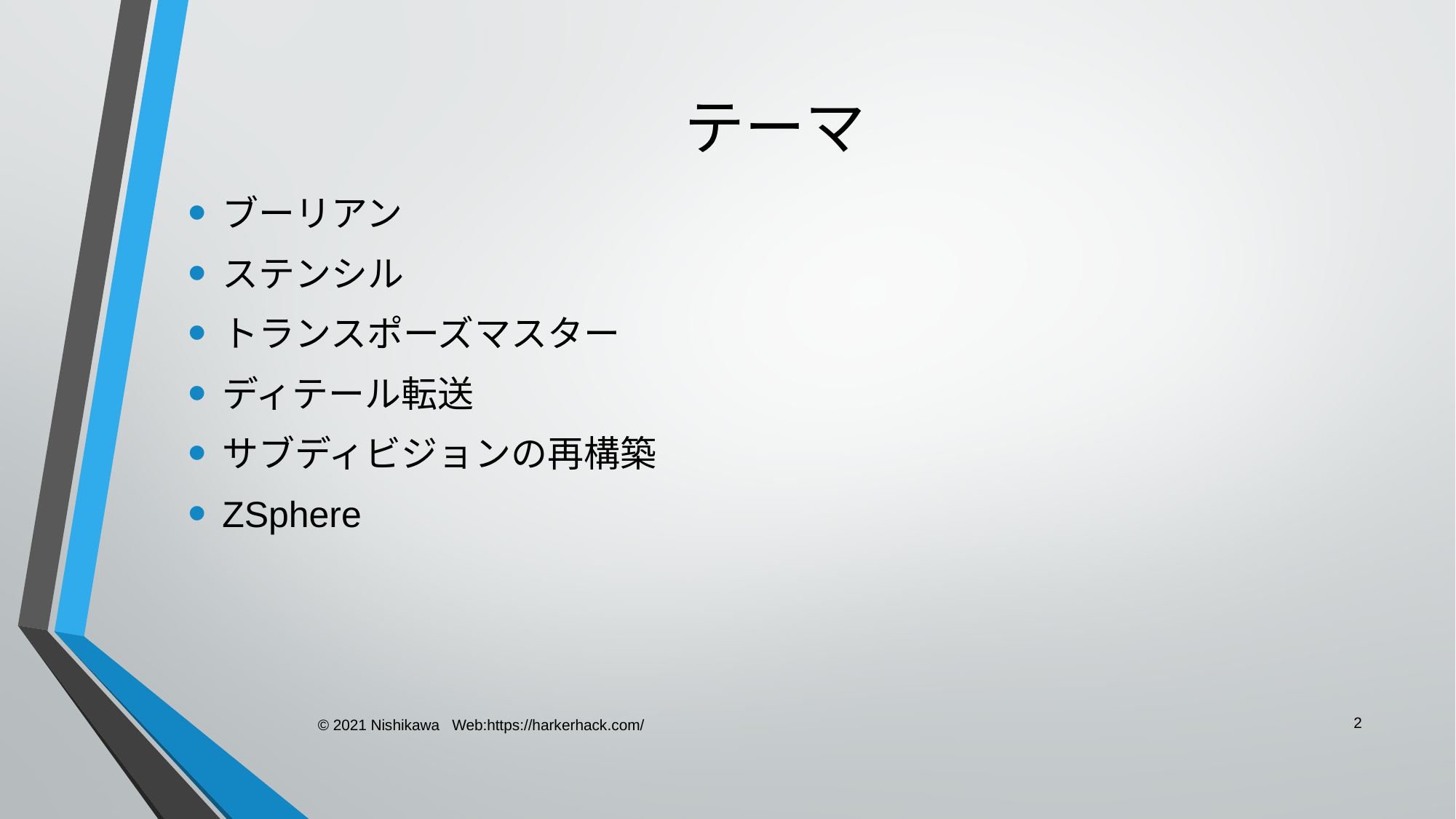

# テーマ
ブーリアン
ステンシル
トランスポーズマスター
ディテール転送
サブディビジョンの再構築
ZSphere
2
© 2021 Nishikawa   Web:https://harkerhack.com/